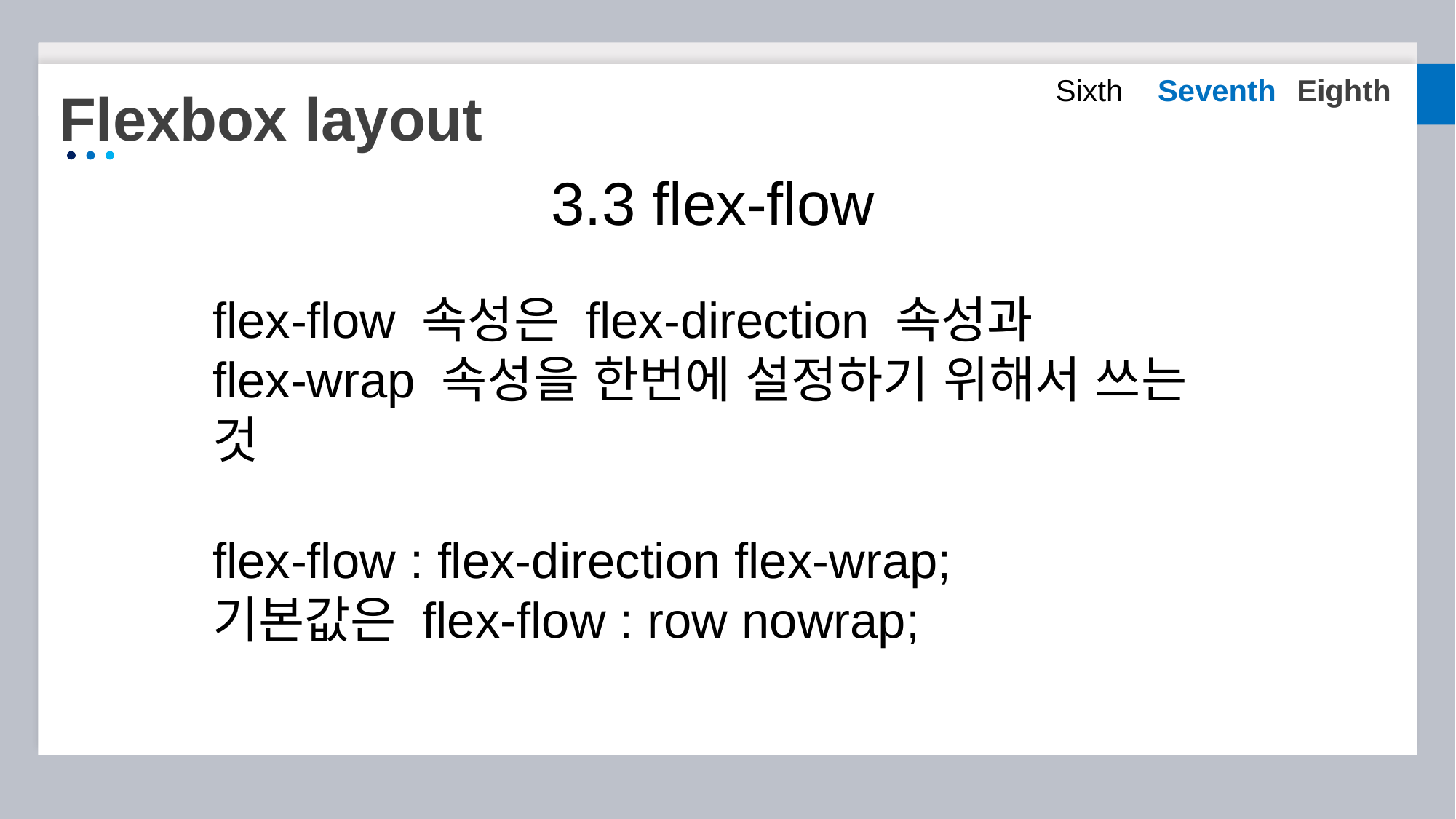

Sixth
Seventh
Eighth
Flexbox layout

3.3 flex-flow
flex-flow 속성은 flex-direction 속성과
flex-wrap 속성을 한번에 설정하기 위해서 쓰는 것

flex-flow : flex-direction flex-wrap;
기본값은 flex-flow : row nowrap;